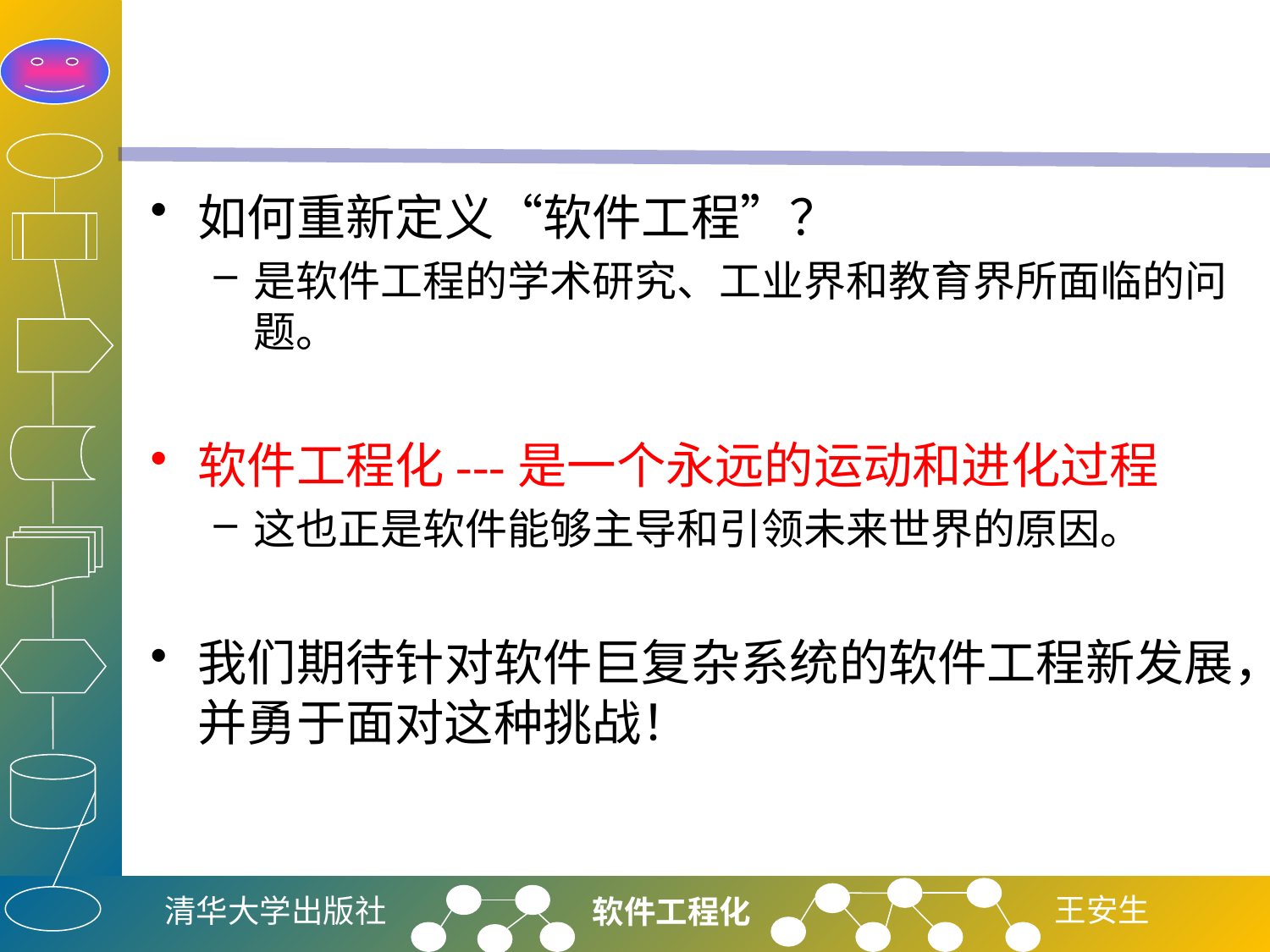

#
如何重新定义“软件工程”？
是软件工程的学术研究、工业界和教育界所面临的问题。

软件工程化---是一个永远的运动和进化过程
这也正是软件能够主导和引领未来世界的原因。

我们期待针对软件巨复杂系统的软件工程新发展，并勇于面对这种挑战！